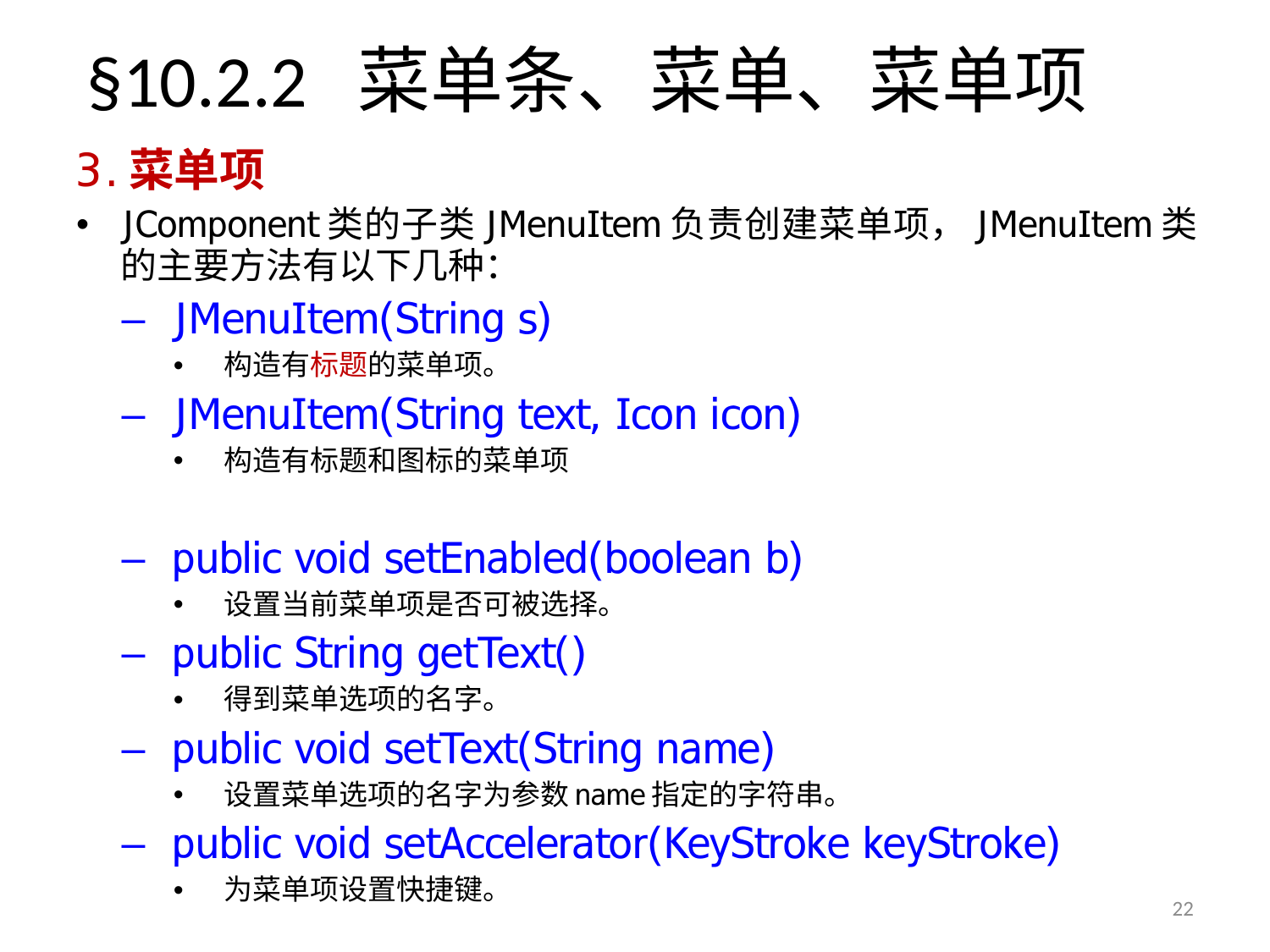

# §10.2.2  菜单条、菜单、菜单项
3.菜单项
JComponent类的子类JMenuItem负责创建菜单项，JMenuItem类的主要方法有以下几种：
JMenuItem(String s)
构造有标题的菜单项。
JMenuItem(String text, Icon icon)
构造有标题和图标的菜单项

public void setEnabled(boolean b)
设置当前菜单项是否可被选择。
public String getText()
得到菜单选项的名字。
public void setText(String name)
设置菜单选项的名字为参数name指定的字符串。
public void setAccelerator(KeyStroke keyStroke)
为菜单项设置快捷键。

22